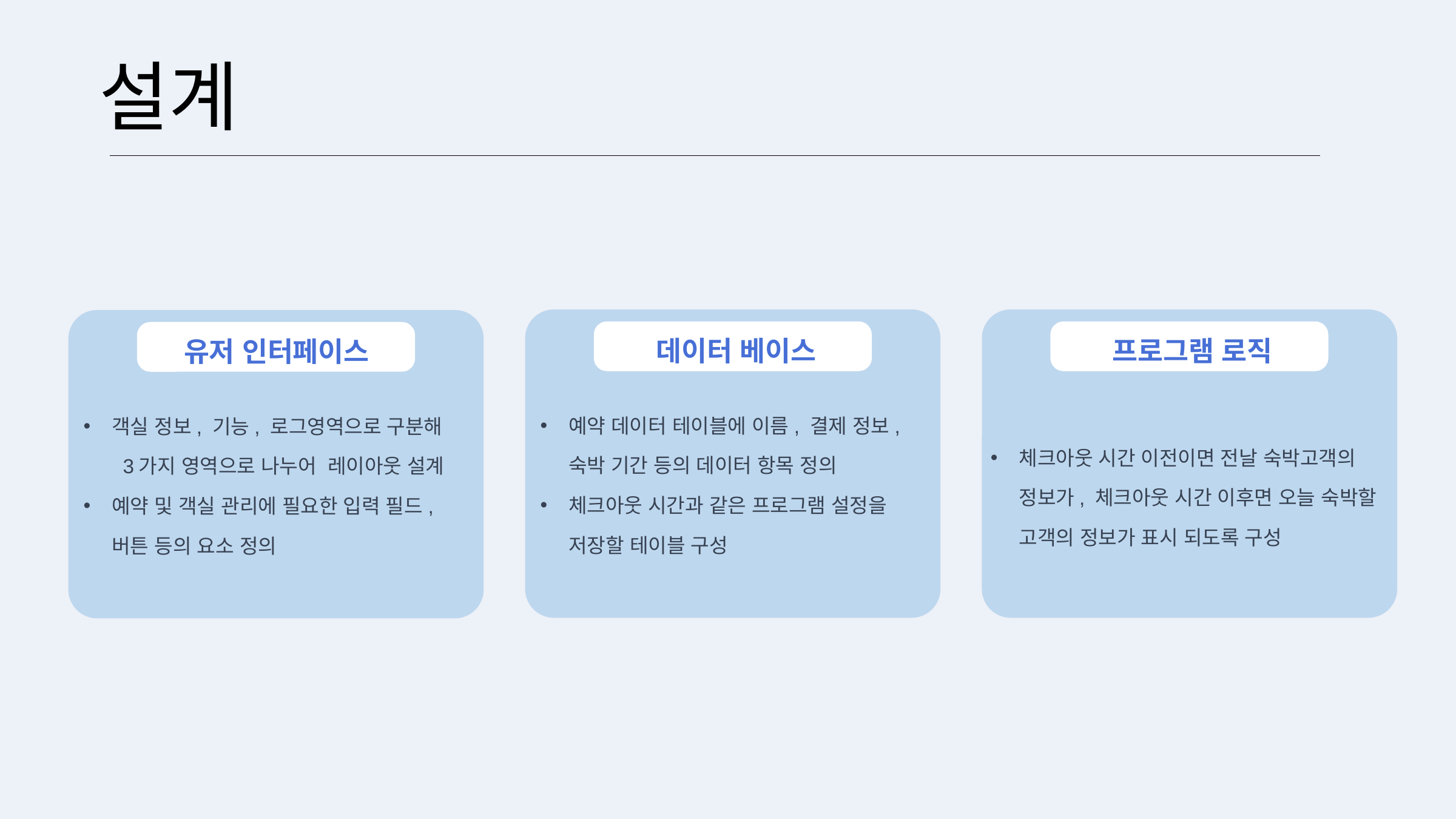

설계

데이터 베이스
프로그램 로직
유저 인터페이스
예약 데이터 테이블에 이름, 결제 정보, 숙박 기간 등의 데이터 항목 정의
체크아웃 시간과 같은 프로그램 설정을 저장할 테이블 구성
객실 정보, 기능, 로그영역으로 구분해
       3가지 영역으로 나누어  레이아웃 설계
예약 및 객실 관리에 필요한 입력 필드, 버튼 등의 요소 정의
체크아웃 시간 이전이면 전날 숙박고객의 정보가, 체크아웃 시간 이후면 오늘 숙박할 고객의 정보가 표시 되도록 구성